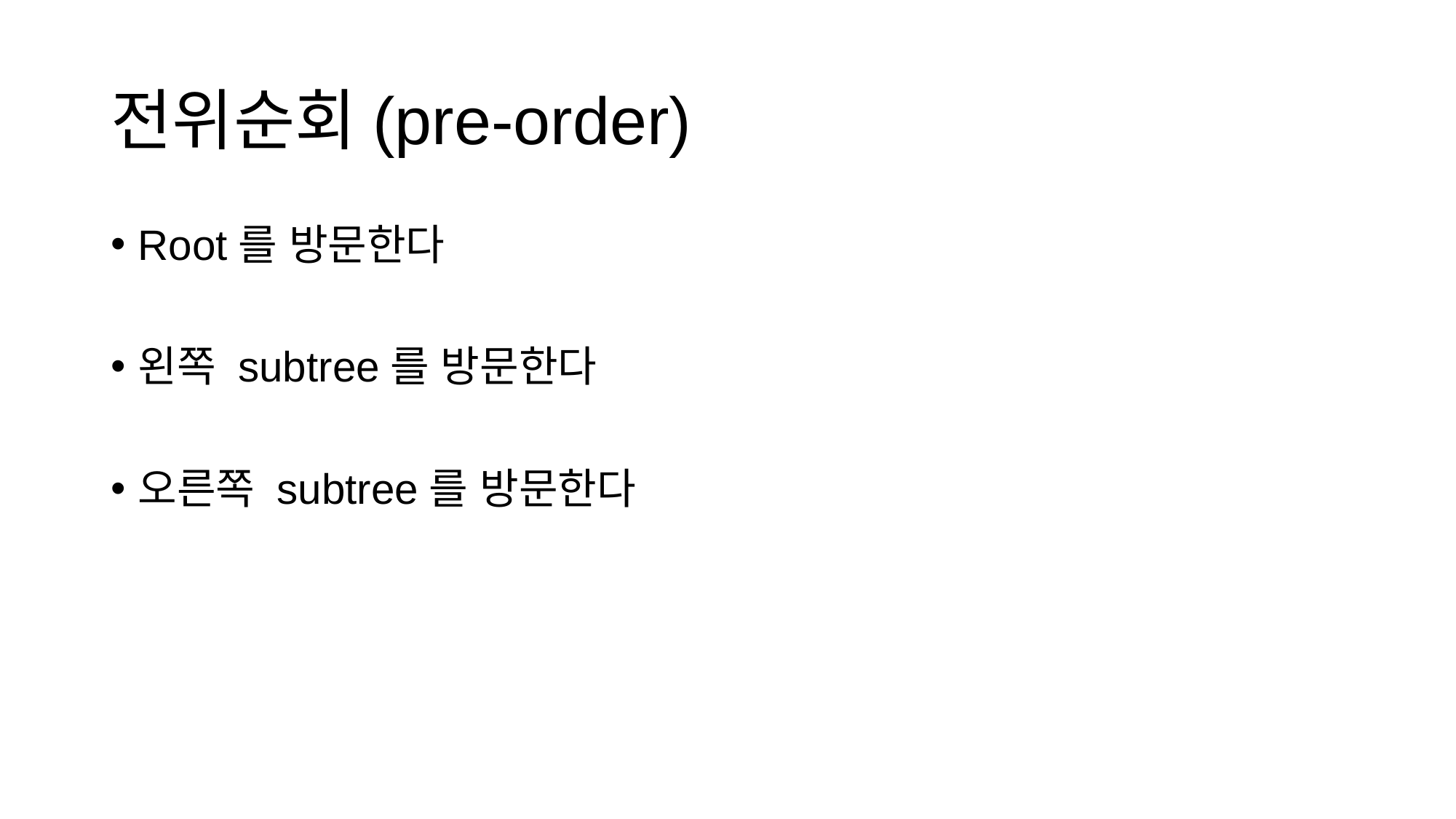

# 전위순회(pre-order)
Root를 방문한다

왼쪽 subtree를 방문한다

오른쪽 subtree를 방문한다